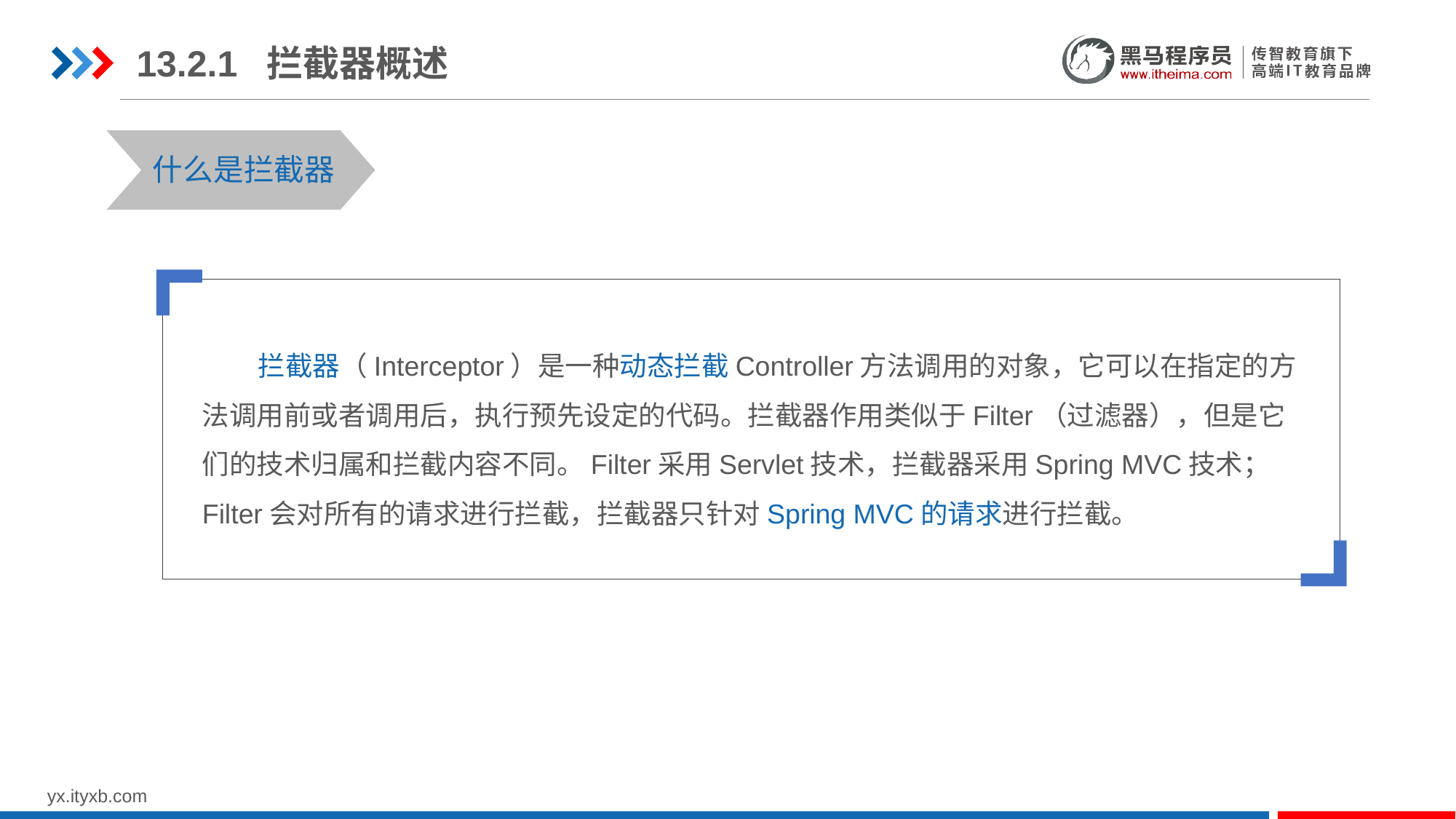

13.2.1  拦截器概述

什么是拦截器

        拦截器（Interceptor）是一种动态拦截Controller方法调用的对象，它可以在指定的方法调用前或者调用后，执行预先设定的代码。拦截器作用类似于Filter（过滤器），但是它们的技术归属和拦截内容不同。Filter采用Servlet技术，拦截器采用Spring MVC技术；Filter会对所有的请求进行拦截，拦截器只针对Spring MVC的请求进行拦截。